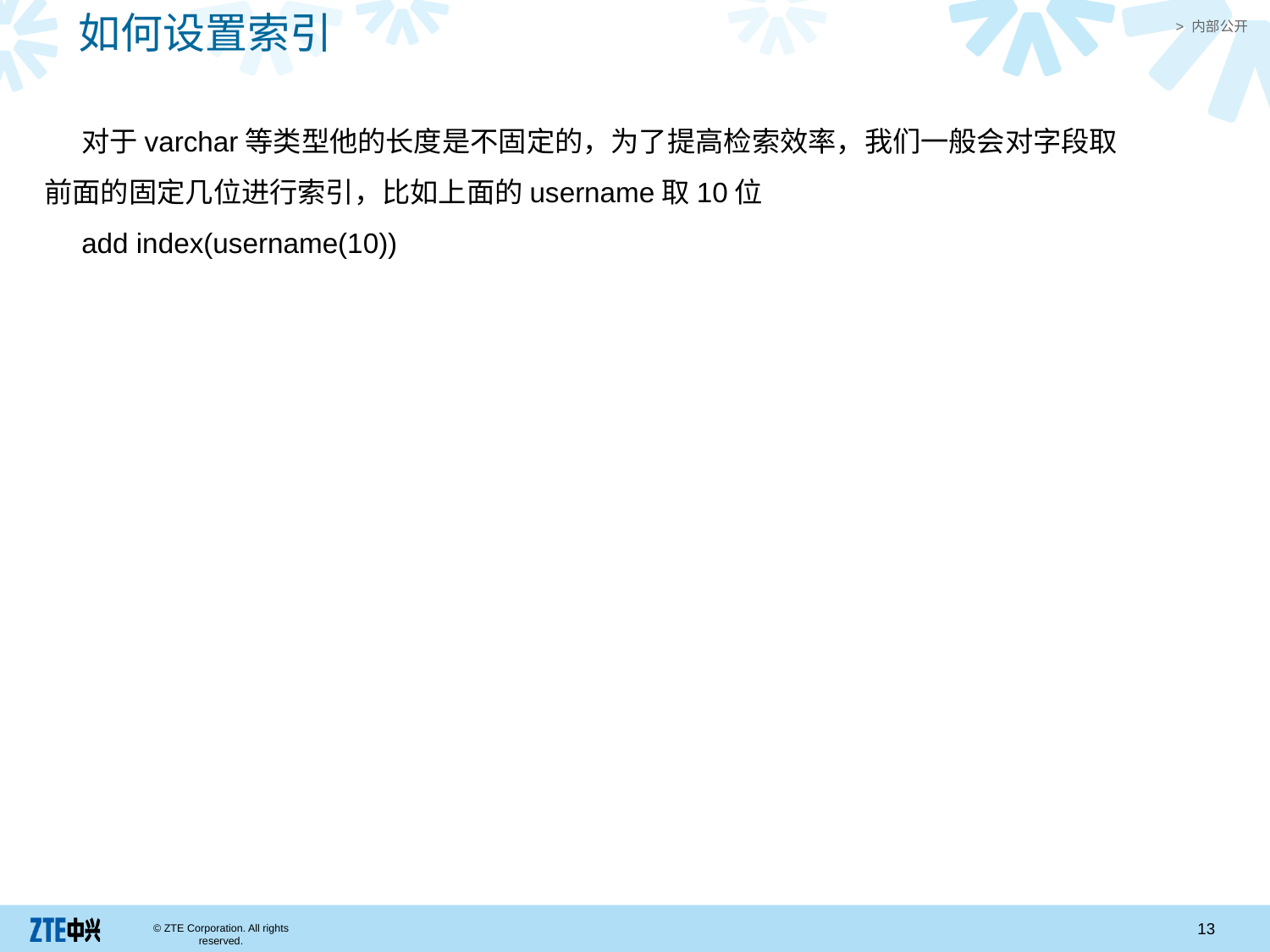

如何设置索引
对于varchar等类型他的长度是不固定的，为了提高检索效率，我们一般会对字段取前面的固定几位进行索引，比如上面的username取10位
add index(username(10))
13